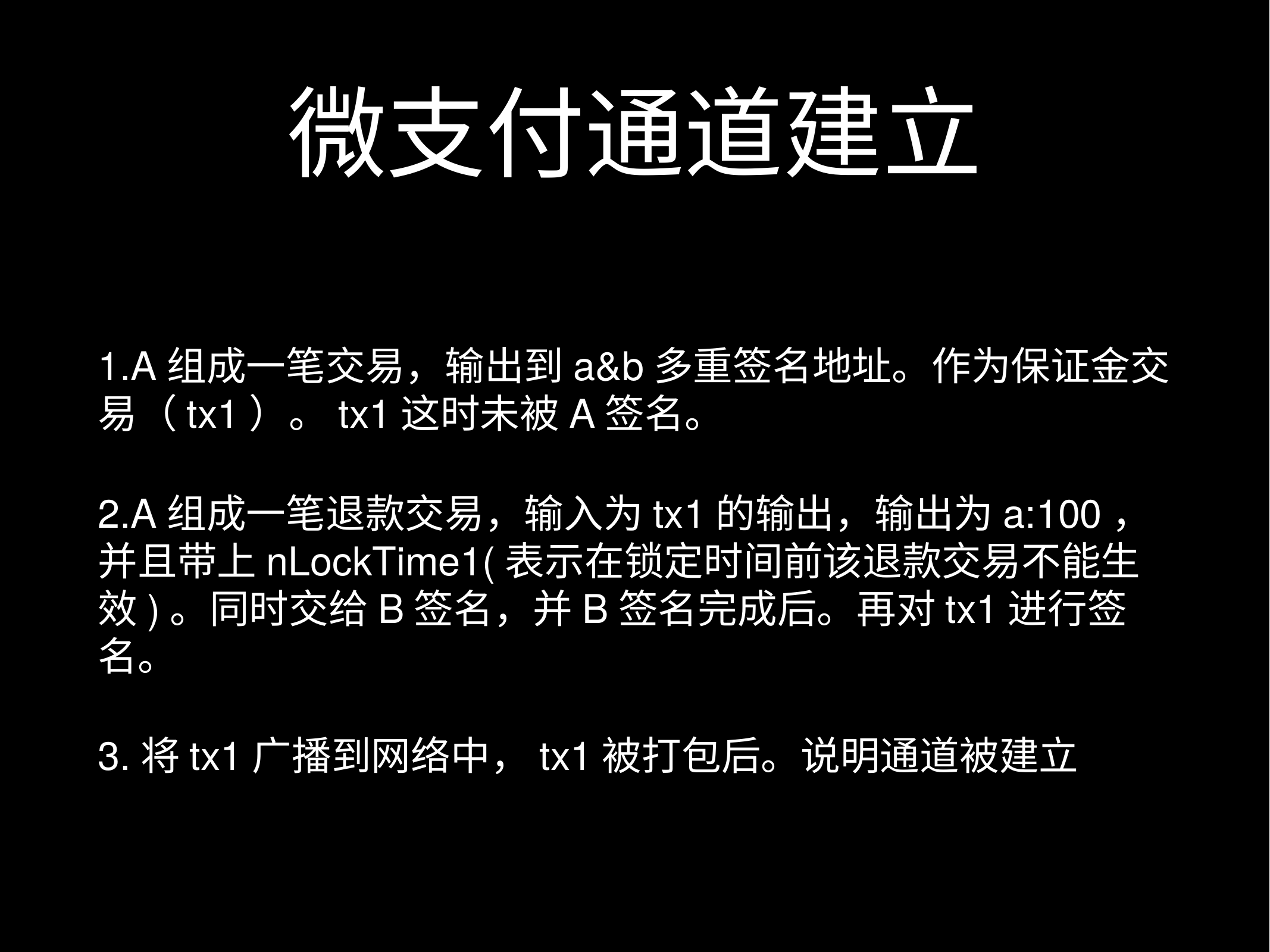

# 微支付通道建立
1.A组成一笔交易，输出到a&b多重签名地址。作为保证金交易（tx1）。tx1这时未被A签名。
2.A组成一笔退款交易，输入为tx1的输出，输出为a:100，并且带上nLockTime1(表示在锁定时间前该退款交易不能生效)。同时交给B签名，并B签名完成后。再对tx1进行签名。
3.将tx1广播到网络中，tx1被打包后。说明通道被建立